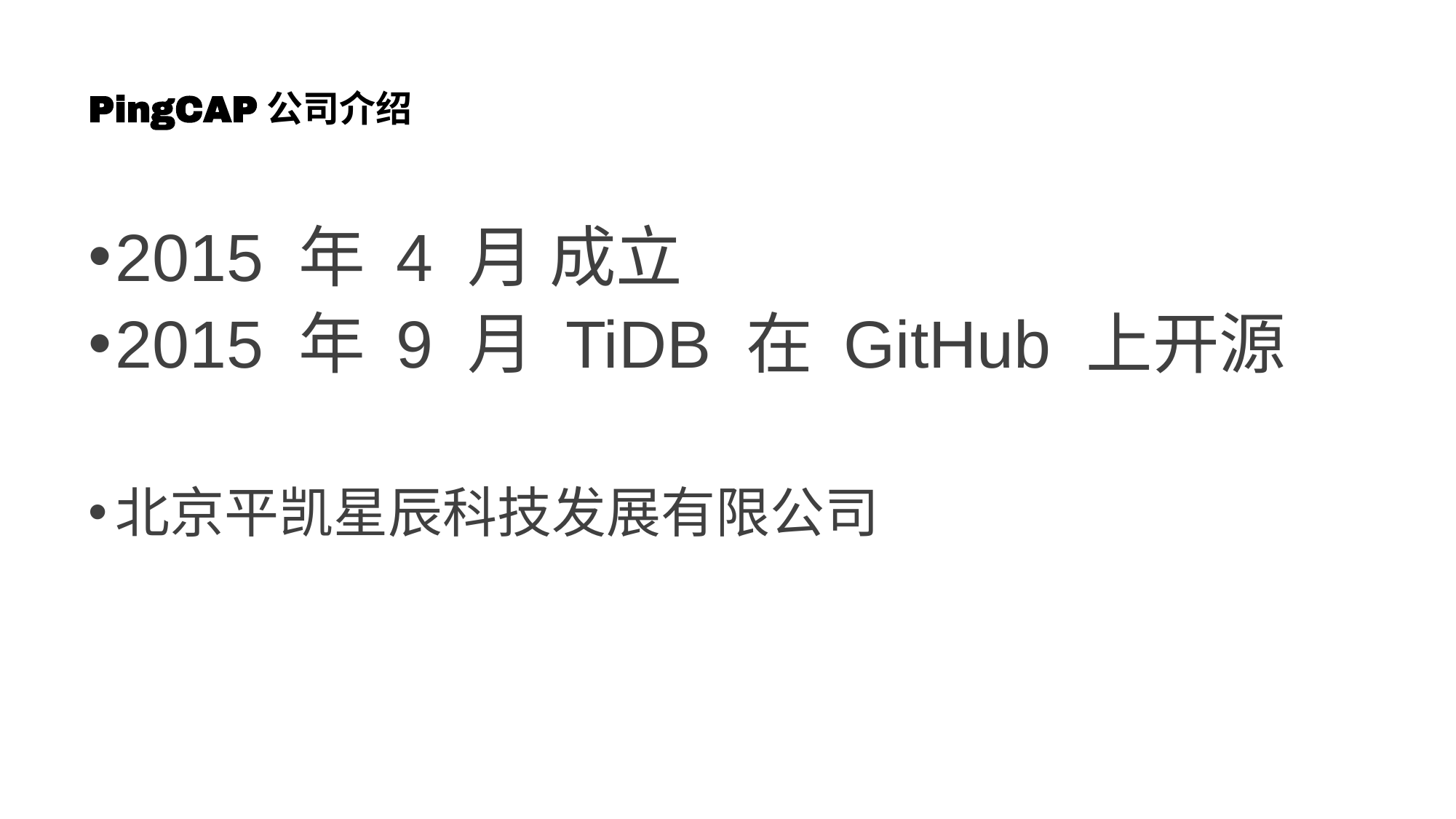

# PingCAP公司介绍
2015 年 4 月 成立
2015 年 9 月 TiDB 在 GitHub 上开源

北京平凯星辰科技发展有限公司